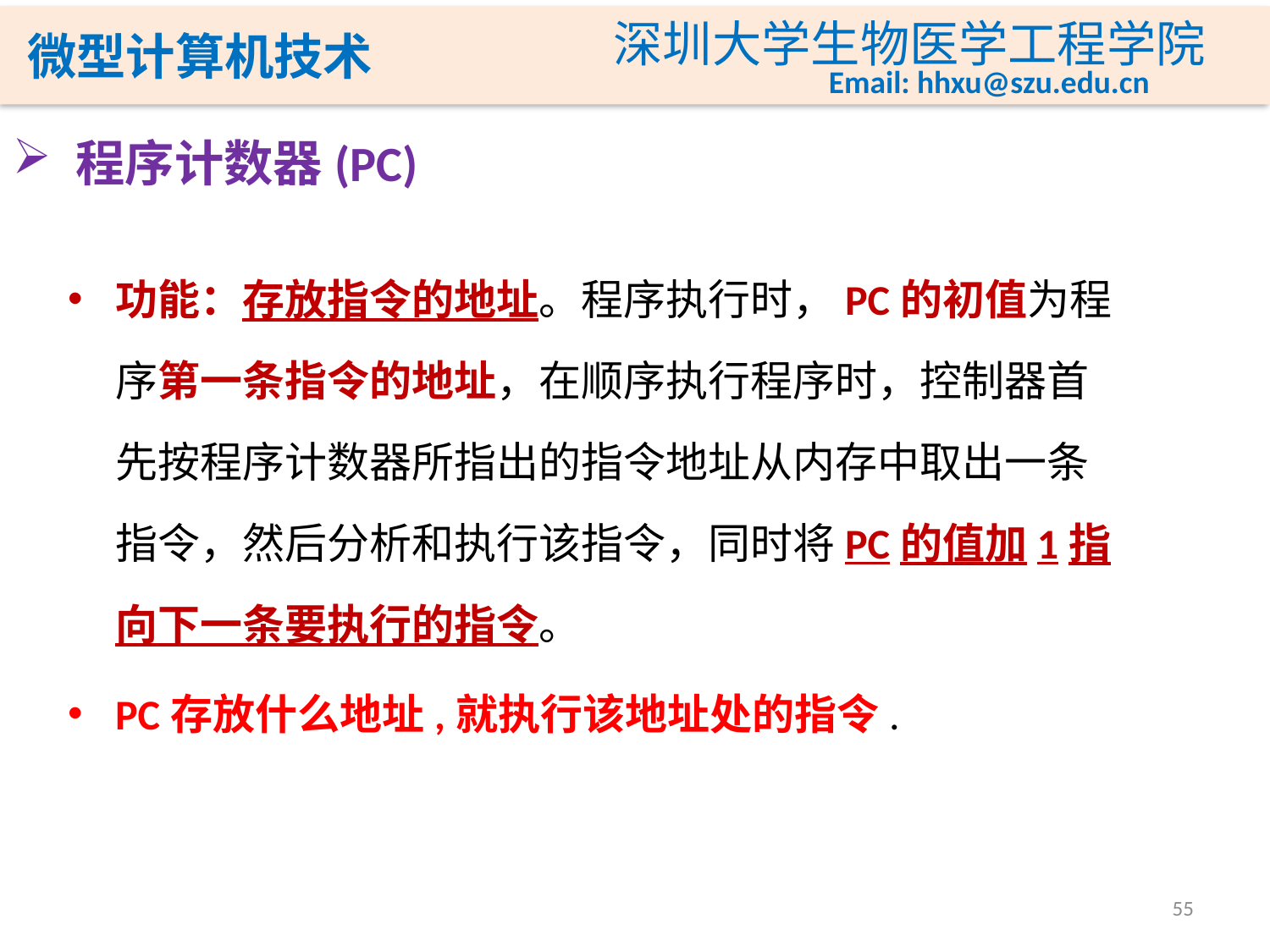

# 程序计数器(PC)
功能：存放指令的地址。程序执行时，PC的初值为程序第一条指令的地址，在顺序执行程序时，控制器首先按程序计数器所指出的指令地址从内存中取出一条指令，然后分析和执行该指令，同时将PC的值加1指向下一条要执行的指令。
PC存放什么地址,就执行该地址处的指令.
55